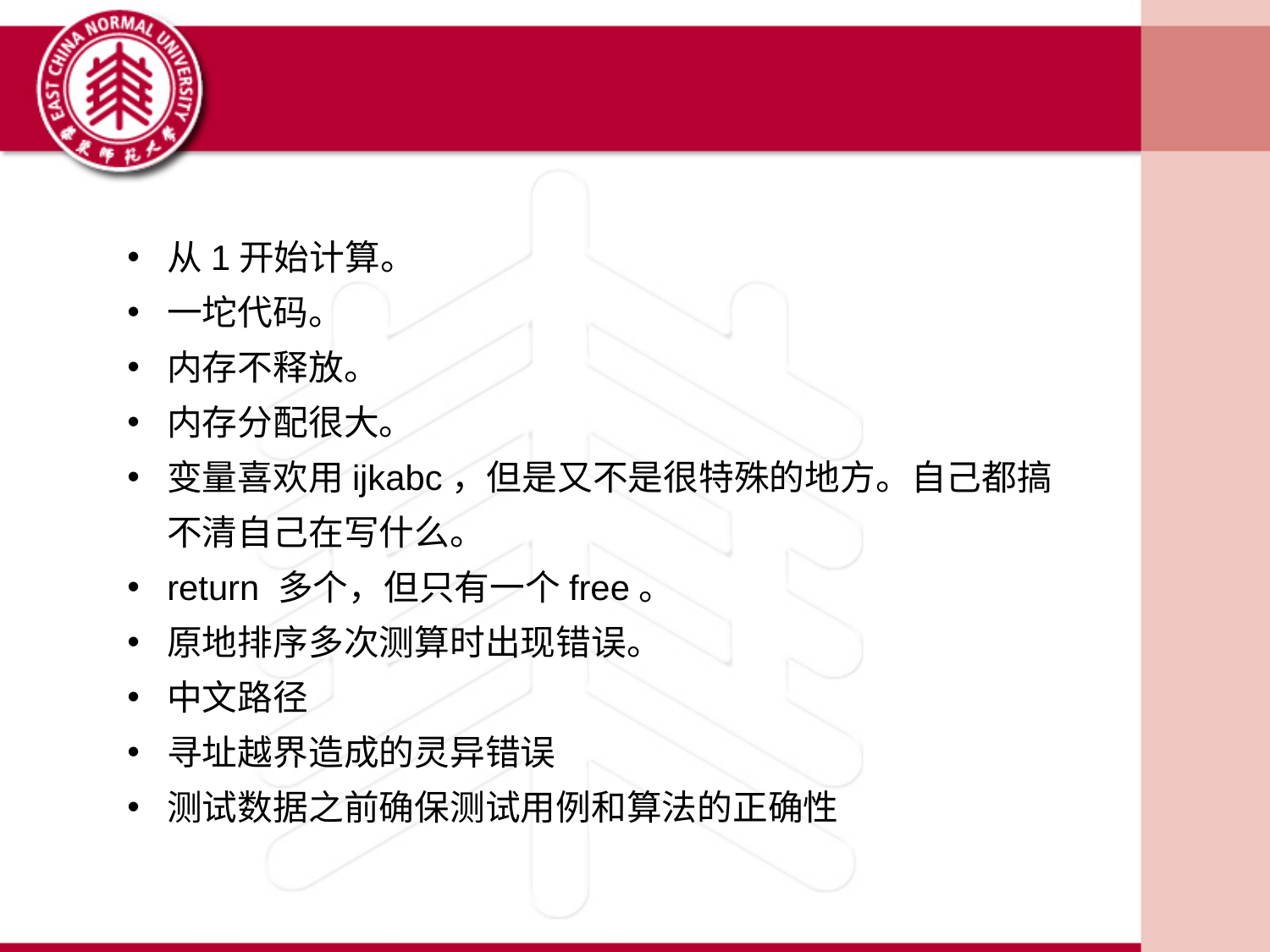

从1开始计算。
一坨代码。
内存不释放。
内存分配很大。
变量喜欢用ijkabc，但是又不是很特殊的地方。自己都搞不清自己在写什么。
return 多个，但只有一个free。
原地排序多次测算时出现错误。
中文路径
寻址越界造成的灵异错误
测试数据之前确保测试用例和算法的正确性